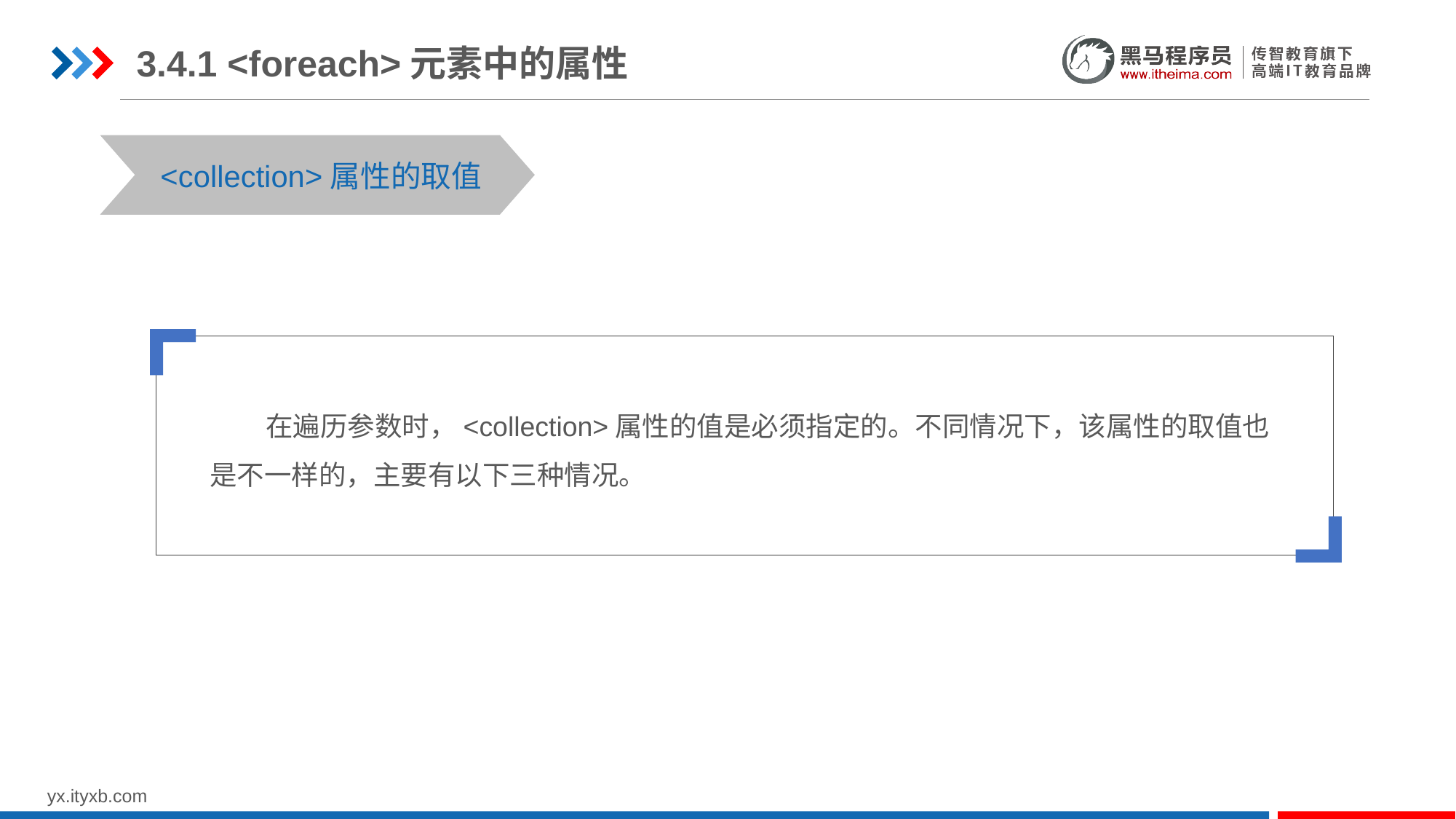

3.4.1 <foreach>元素中的属性

STEP  01
STEP  03
<collection>属性的取值

        在遍历参数时，<collection>属性的值是必须指定的。不同情况下，该属性的取值也是不一样的，主要有以下三种情况。